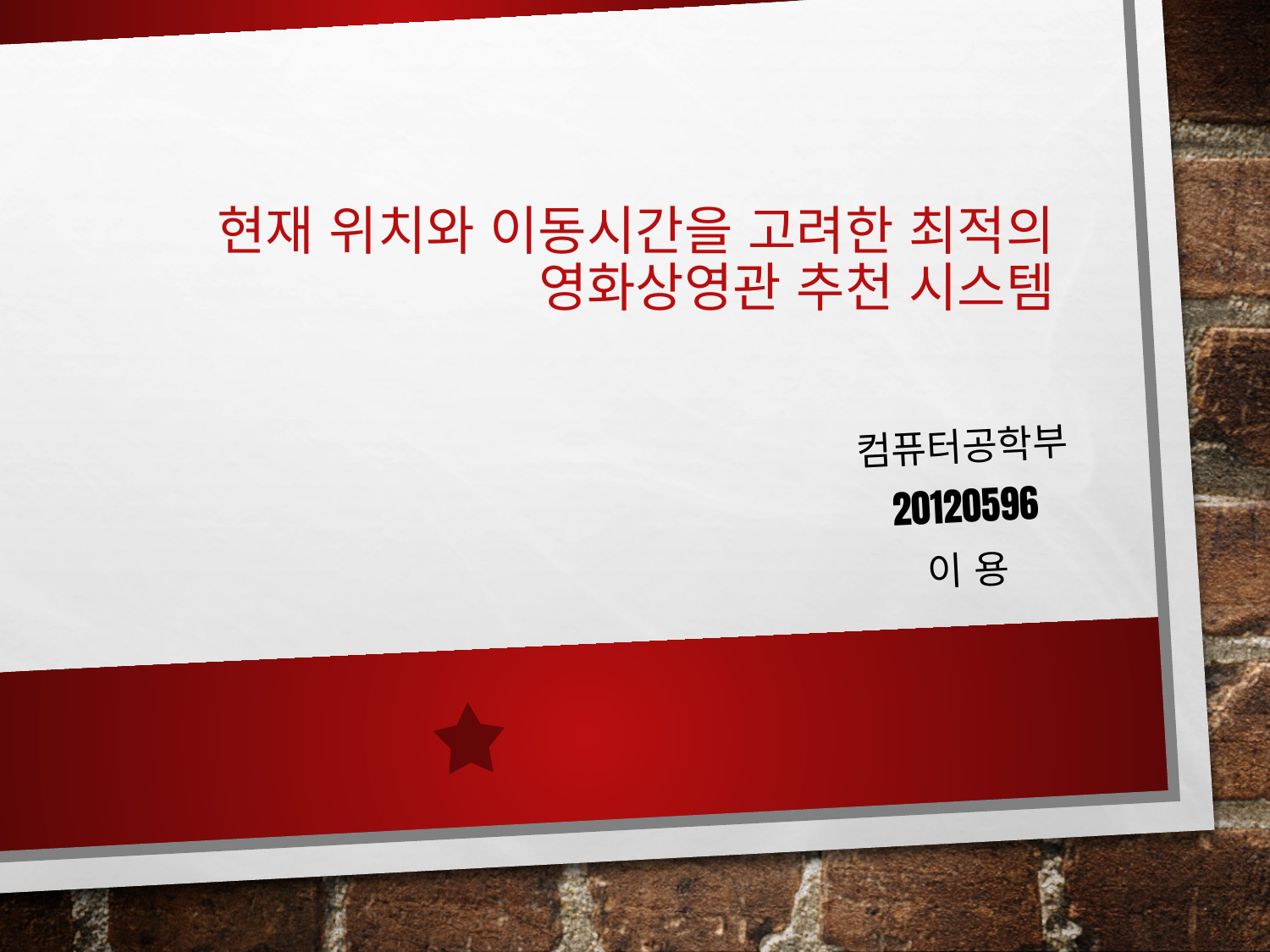

# 현재 위치와 이동시간을 고려한 최적의 영화상영관 추천 시스템
컴퓨터공학부
20120596
이 용